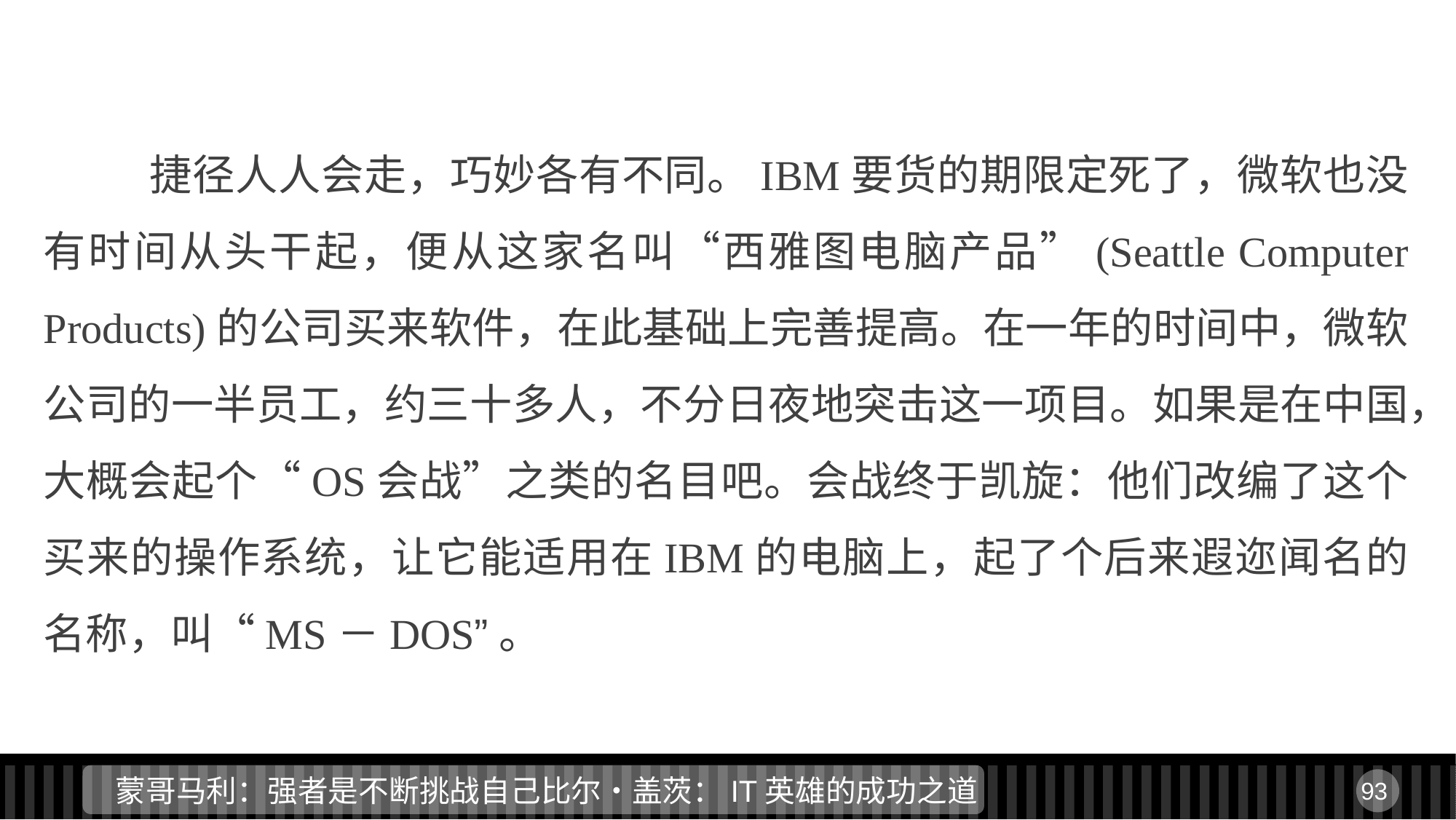

捷径人人会走，巧妙各有不同。IBM要货的期限定死了，微软也没有时间从头干起，便从这家名叫“西雅图电脑产品”(Seattle Computer Products)的公司买来软件，在此基础上完善提高。在一年的时间中，微软公司的一半员工，约三十多人，不分日夜地突击这一项目。如果是在中国，大概会起个“OS会战”之类的名目吧。会战终于凯旋：他们改编了这个买来的操作系统，让它能适用在IBM的电脑上，起了个后来遐迩闻名的名称，叫“MS－DOS”。